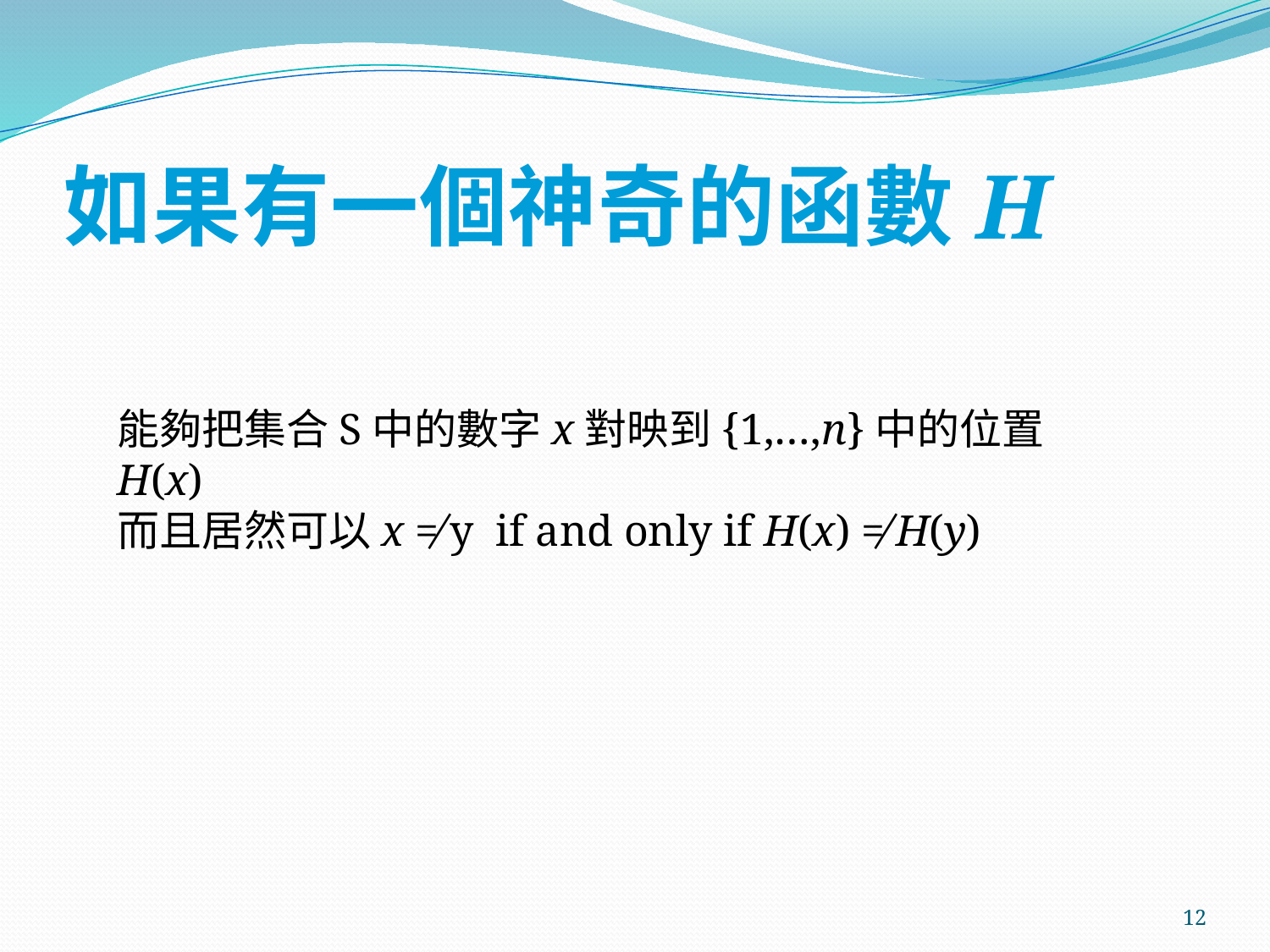

# 如果有一個神奇的函數H
能夠把集合S中的數字x對映到{1,…,n}中的位置H(x)
而且居然可以x ≠ y  if and only if H(x) ≠ H(y)
12